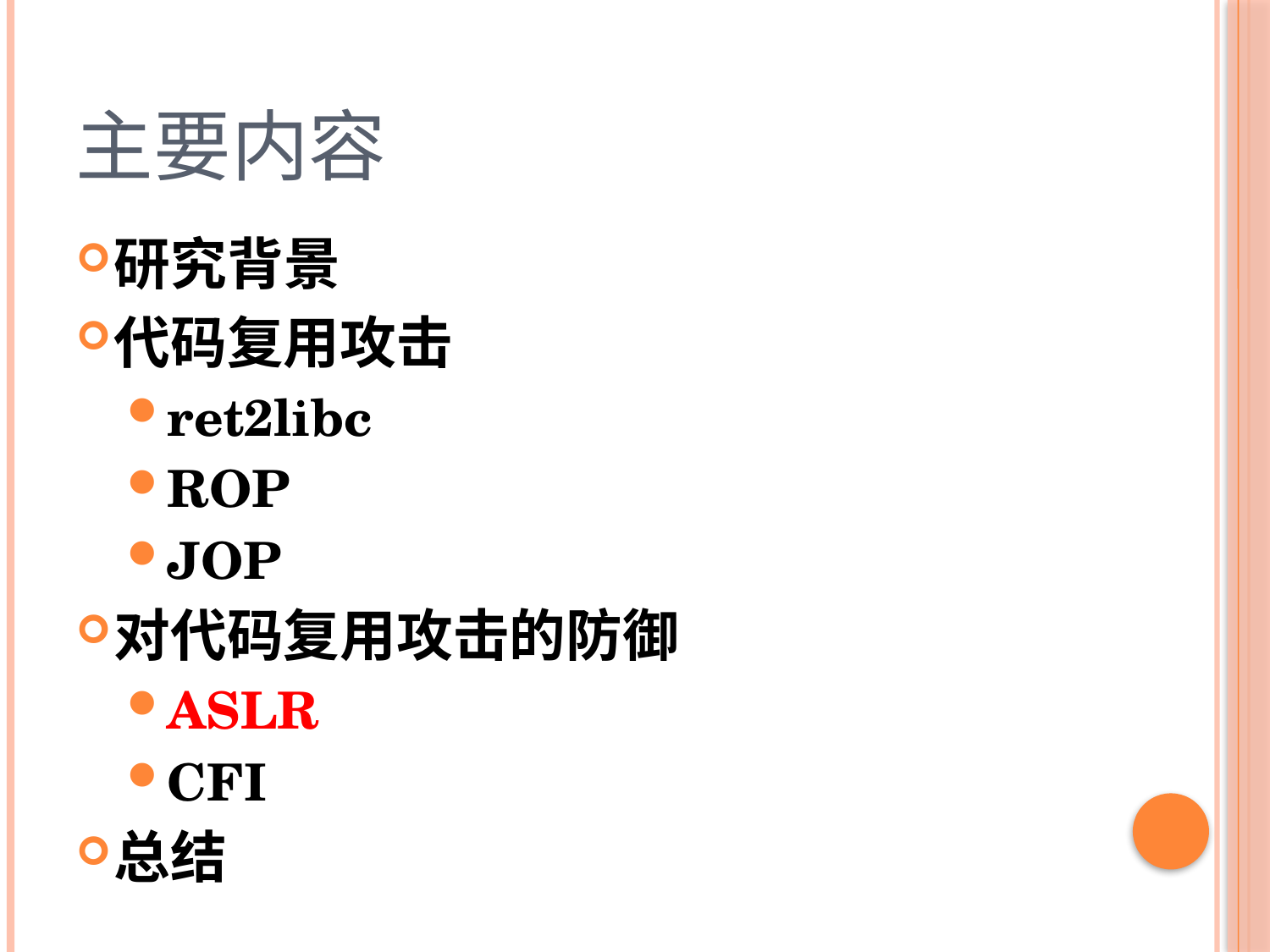

# 主要内容
研究背景
代码复用攻击
ret2libc
ROP
JOP
对代码复用攻击的防御
ASLR
CFI
总结